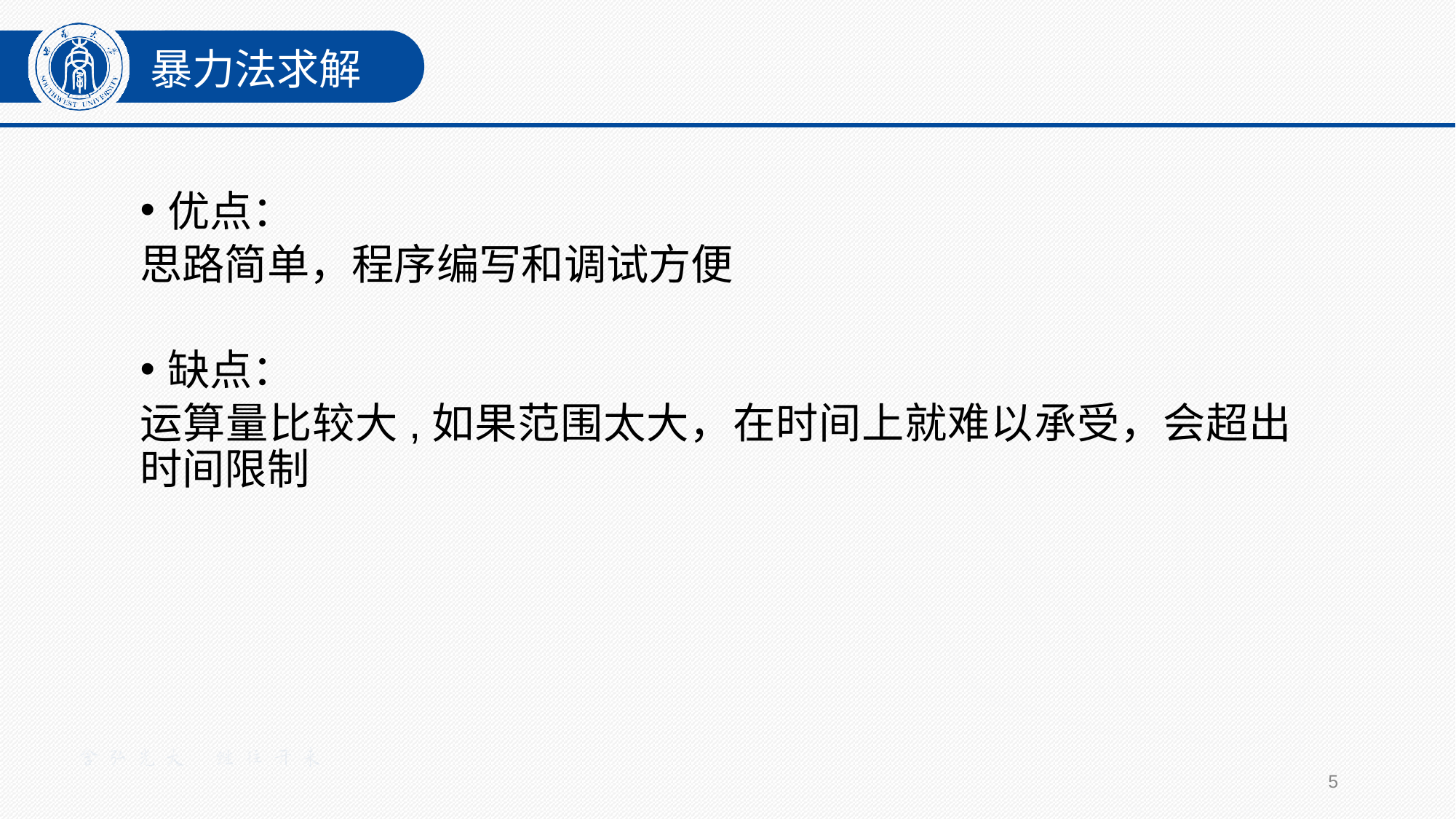

# 暴力法求解
优点：
思路简单，程序编写和调试方便

缺点：
运算量比较大,如果范围太大，在时间上就难以承受，会超出时间限制
5